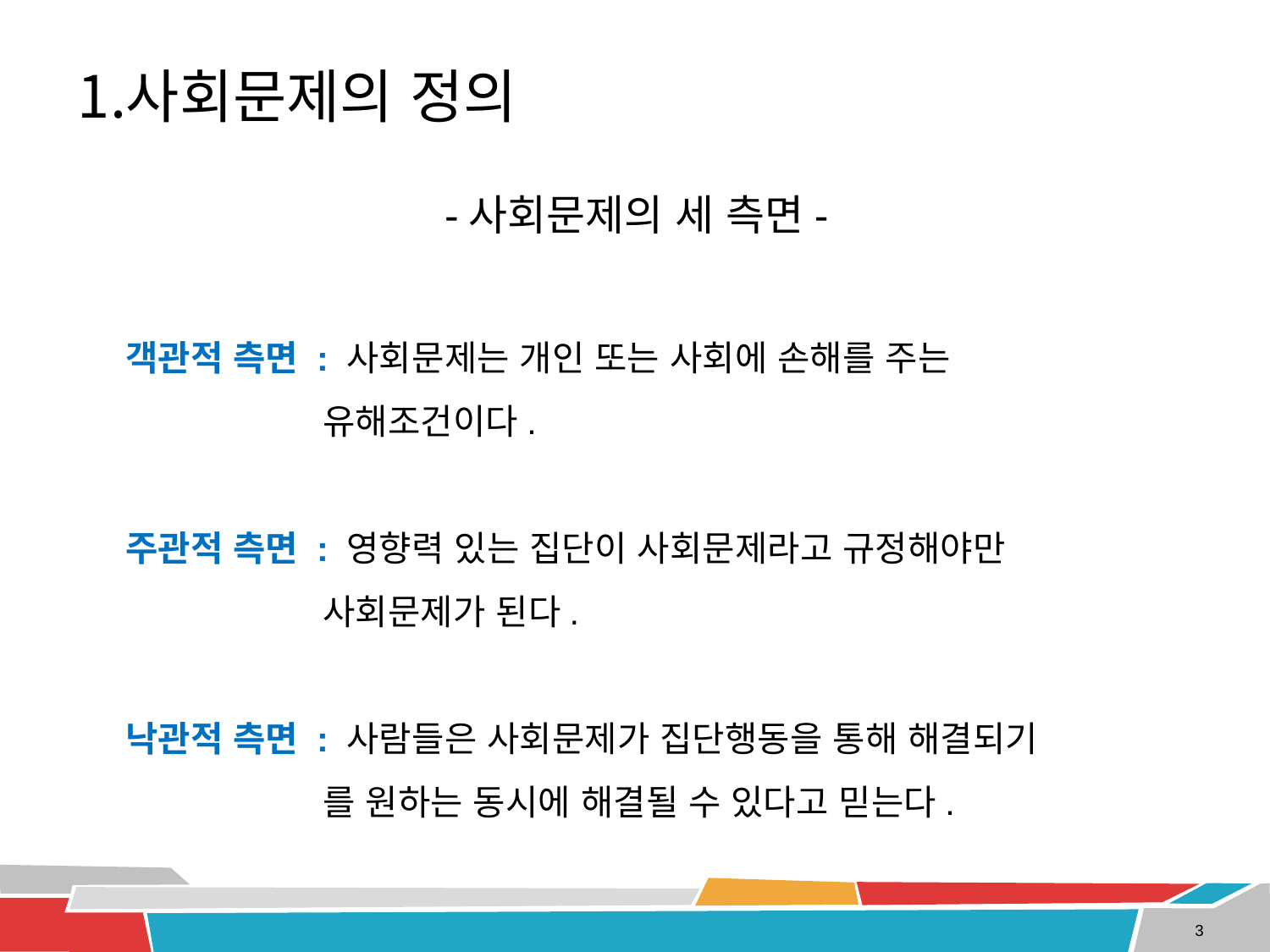

# 사회문제의 정의
-사회문제의 세 측면-

객관적 측면 : 사회문제는 개인 또는 사회에 손해를 주는
                   유해조건이다.

주관적 측면 : 영향력 있는 집단이 사회문제라고 규정해야만
                   사회문제가 된다.

낙관적 측면 : 사람들은 사회문제가 집단행동을 통해 해결되기
                   를 원하는 동시에 해결될 수 있다고 믿는다.

3